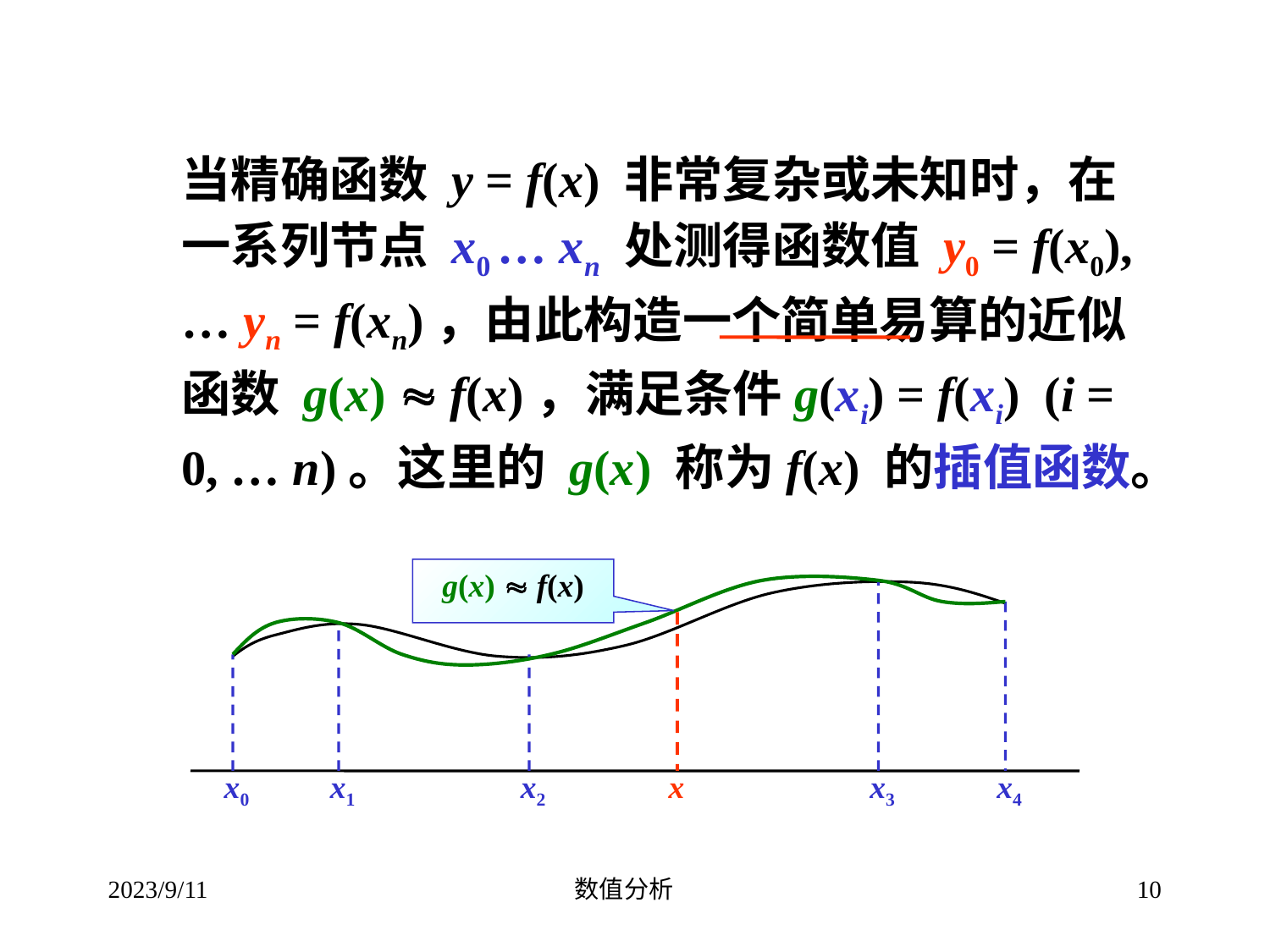

当精确函数 y = f(x) 非常复杂或未知时，在一系列节点 x0 … xn 处测得函数值 y0 = f(x0), … yn = f(xn)，由此构造一个简单易算的近似函数 g(x) ≈ f(x)，满足条件g(xi) = f(xi)  (i = 0, … n)。这里的 g(x) 称为f(x) 的插值函数。

g(x) ≈ f(x)

x0
x1
x2
x3
x4

x

2023/9/11
数值分析
10